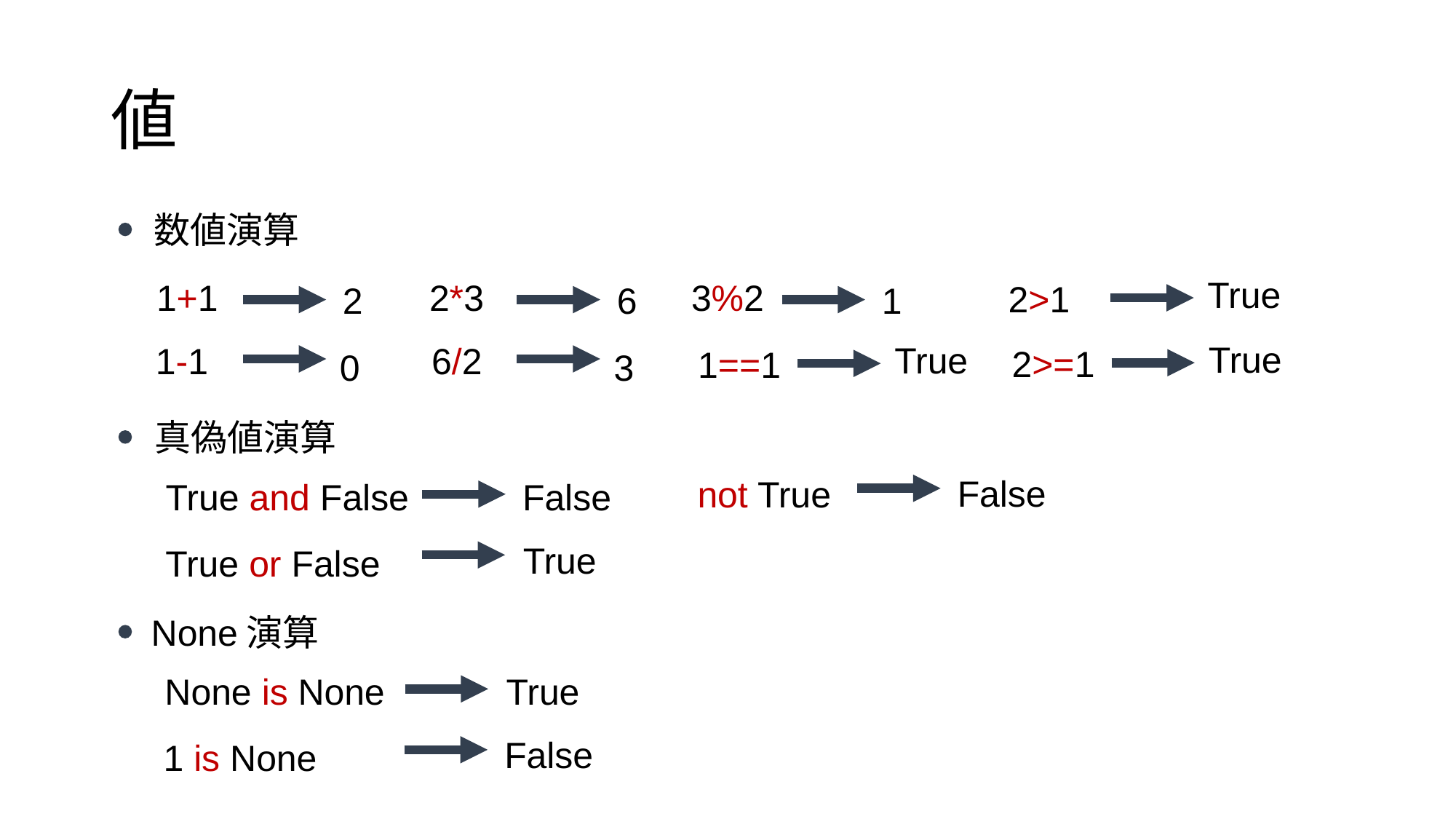

# 値
数値演算

True
1+1
2*3
3%2
2>1
2
6
1
True
True
1-1
6/2
2>=1
1==1
0
3
真偽値演算

False
not True
True and False
False
True
True or False
None演算

None is None
True
False
1 is None